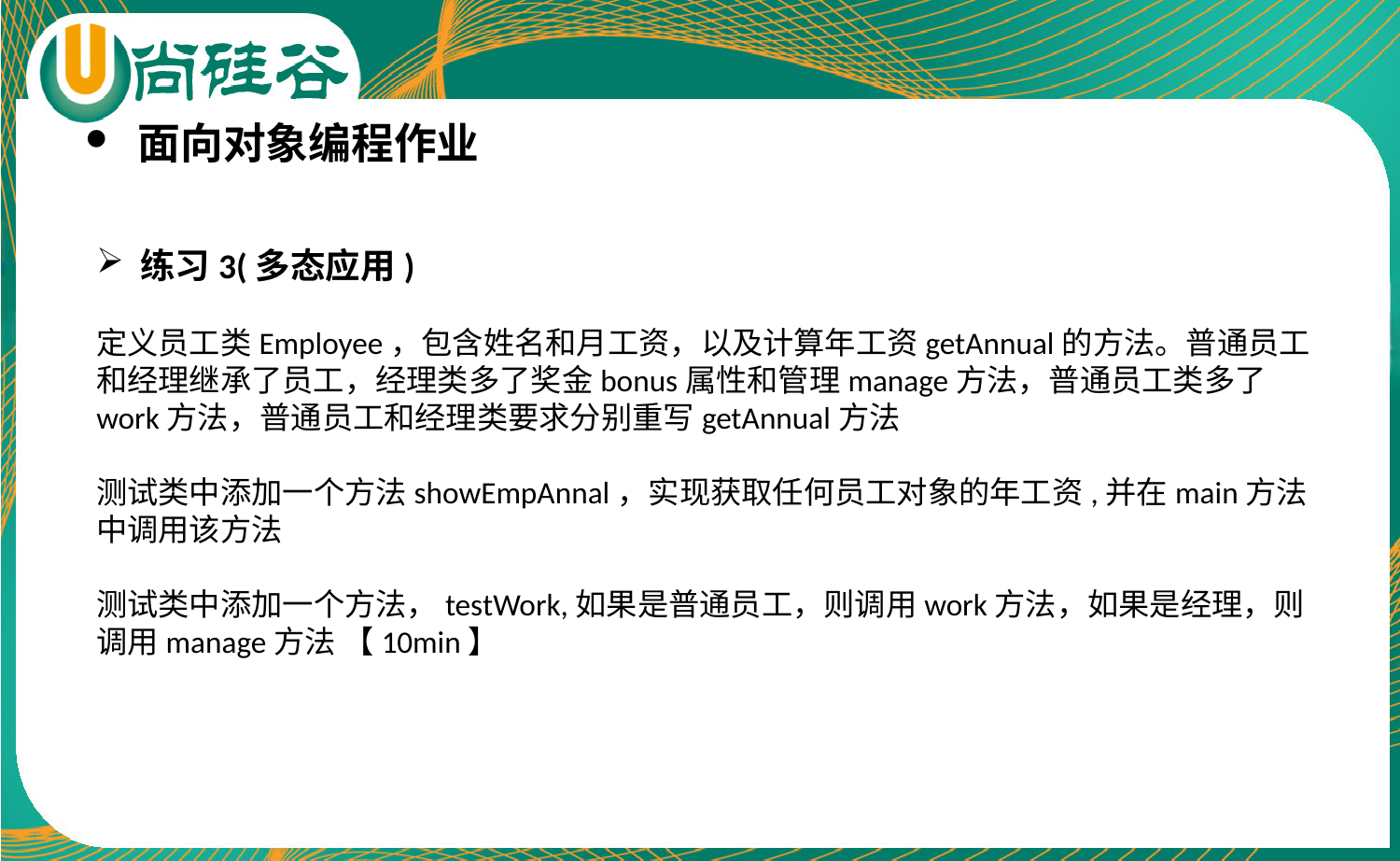

面向对象编程作业

练习3(多态应用)
定义员工类Employee，包含姓名和月工资，以及计算年工资getAnnual的方法。普通员工和经理继承了员工，经理类多了奖金bonus属性和管理manage方法，普通员工类多了work方法，普通员工和经理类要求分别重写getAnnual方法
测试类中添加一个方法showEmpAnnal，实现获取任何员工对象的年工资,并在main方法中调用该方法
测试类中添加一个方法，testWork,如果是普通员工，则调用work方法，如果是经理，则调用manage方法 【10min】